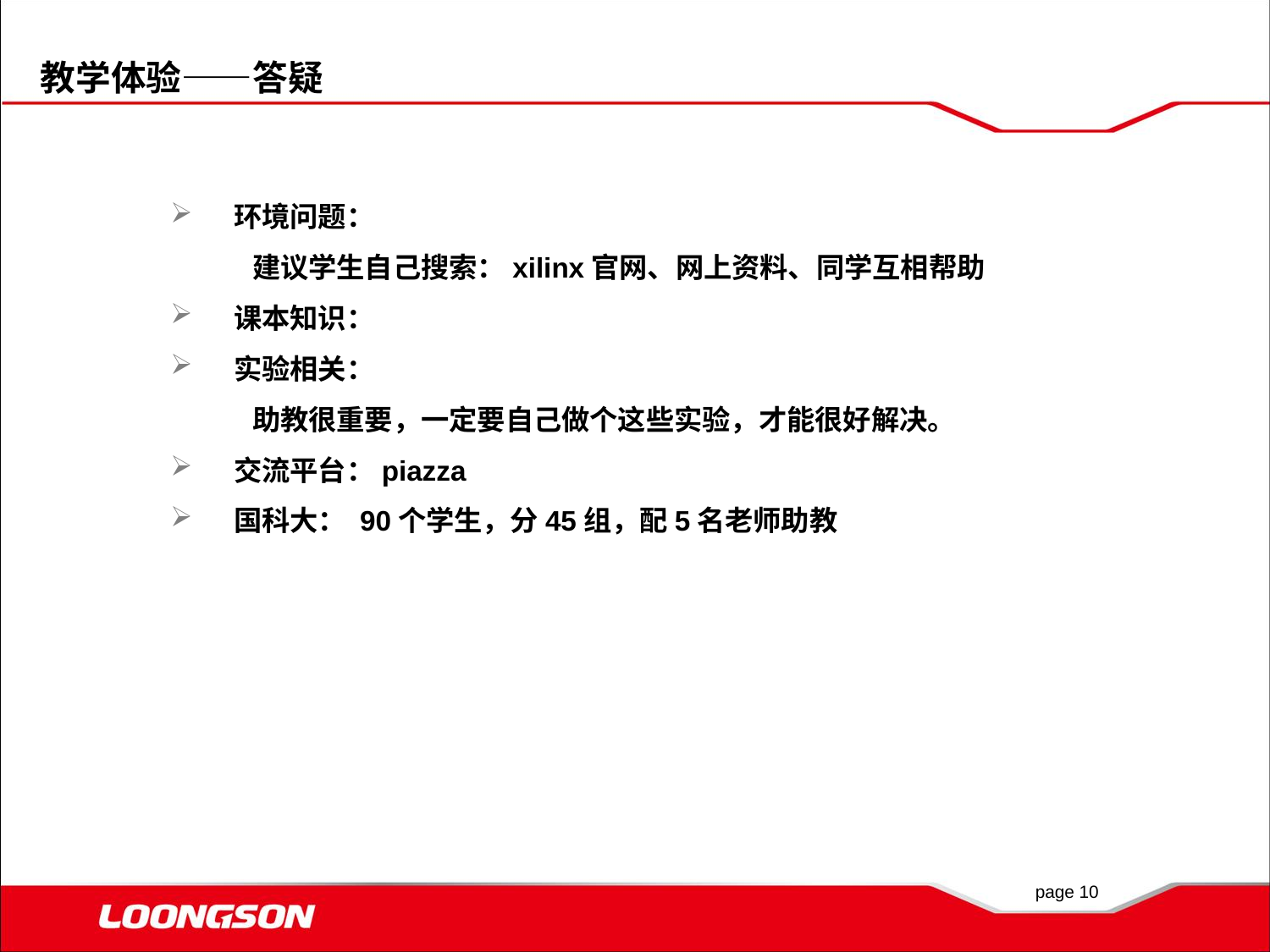

教学体验——答疑
环境问题：
	建议学生自己搜索：xilinx官网、网上资料、同学互相帮助
课本知识：
实验相关：
	助教很重要，一定要自己做个这些实验，才能很好解决。
交流平台：piazza
国科大： 90个学生，分45组，配5名老师助教
page 10